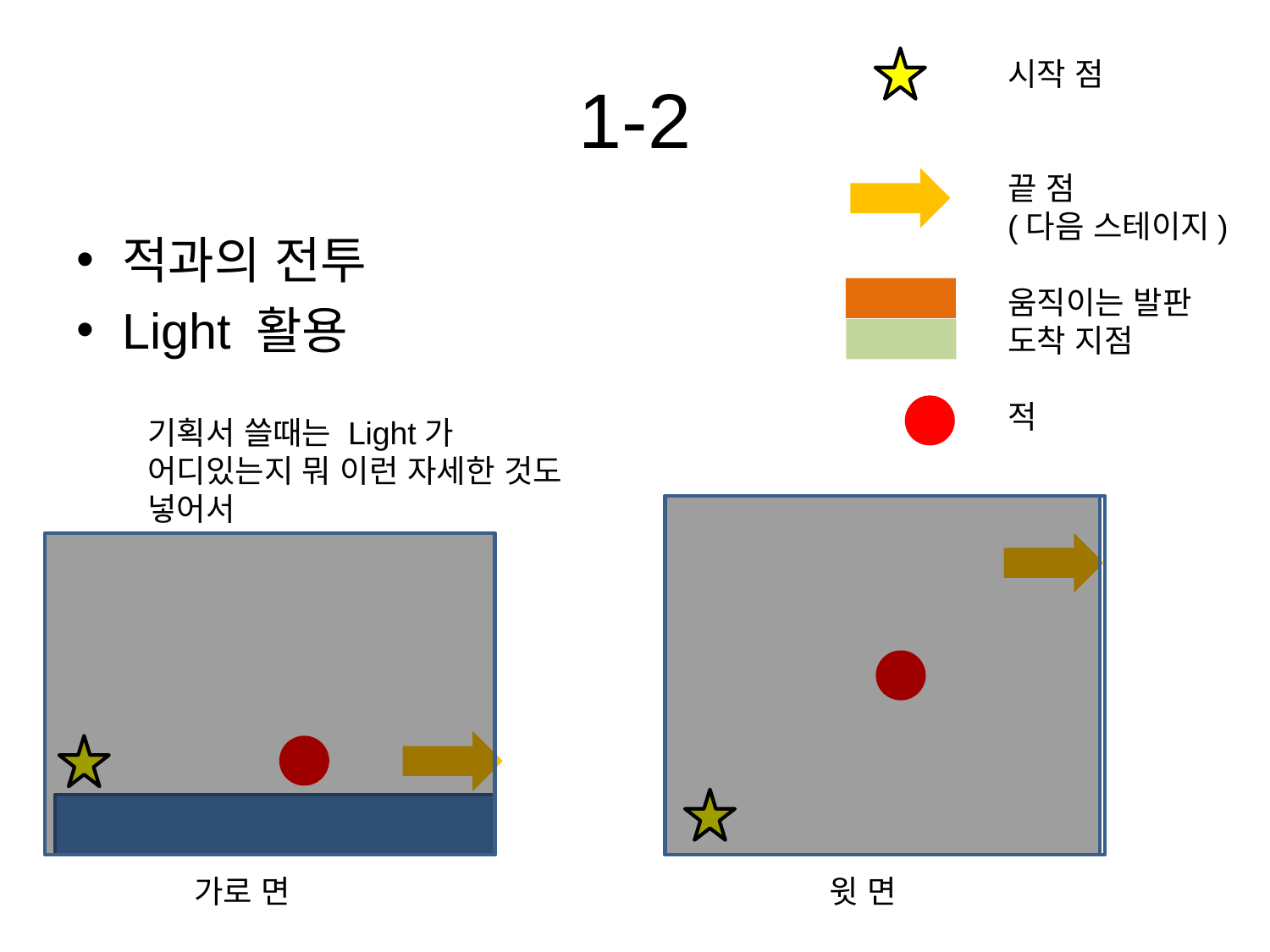

# 1-2

시작 점

끝 점
(다음 스테이지)

움직이는 발판
도착 지점

적

적과의 전투
Light 활용

기획서 쓸때는 Light가 어디있는지 뭐 이런 자세한 것도 넣어서

	가로 면					윗 면